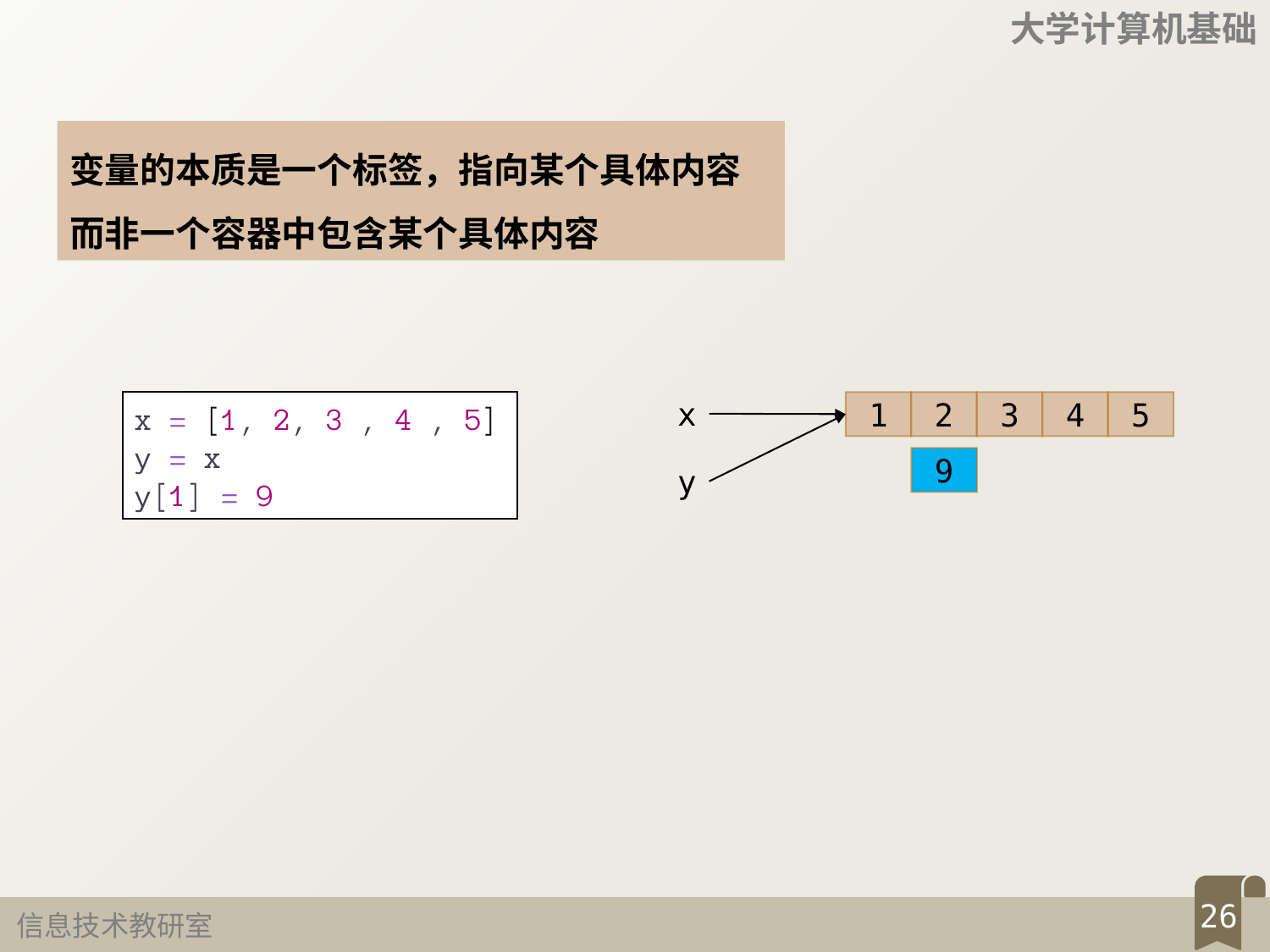

变量的本质是一个标签，指向某个具体内容
而非一个容器中包含某个具体内容
x
x = [1, 2, 3 , 4 , 5]
y = x
y[1] = 9
1
2
3
4
5
y
9
26